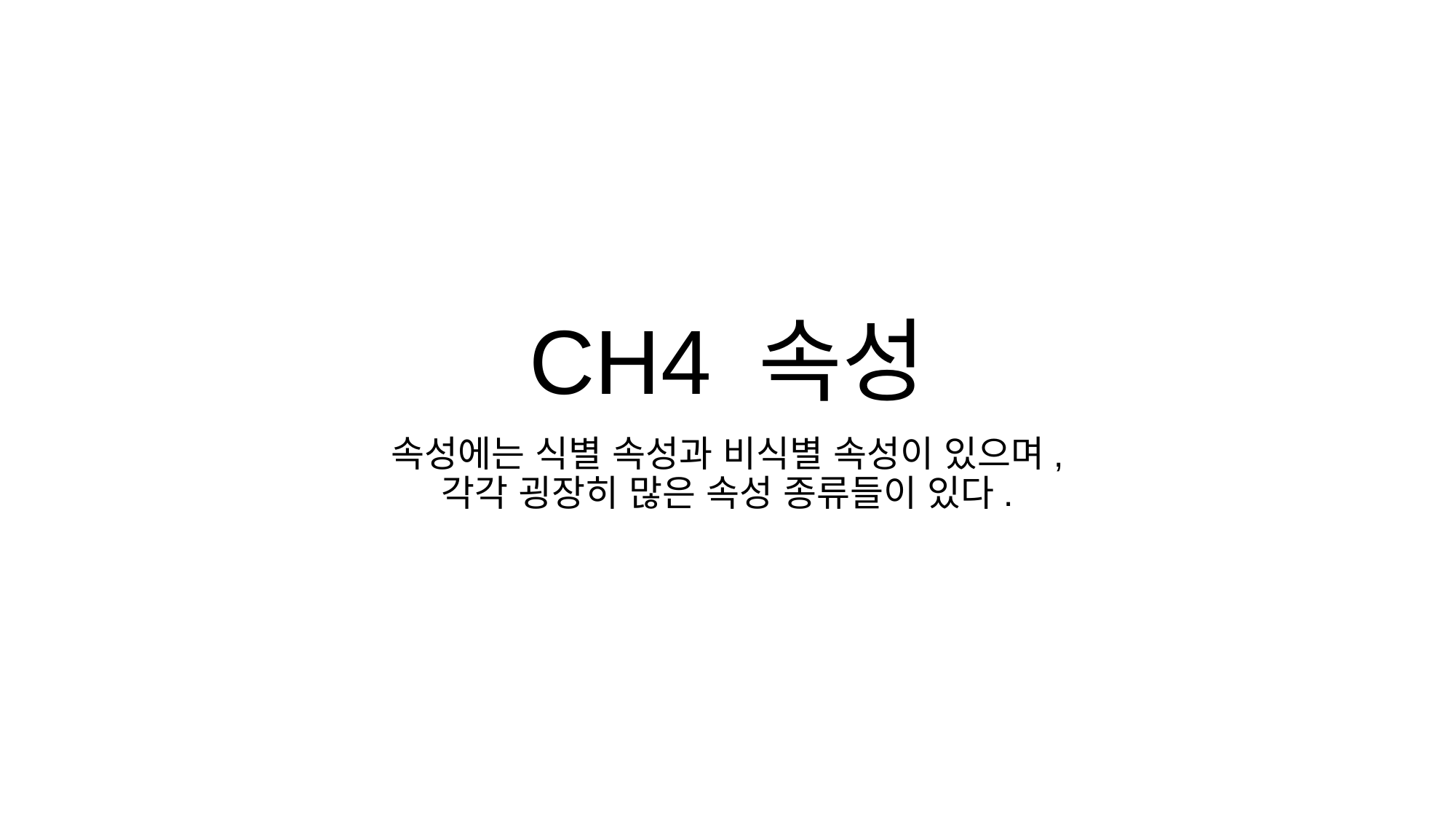

# CH4 속성
속성에는 식별 속성과 비식별 속성이 있으며,
각각 굉장히 많은 속성 종류들이 있다.